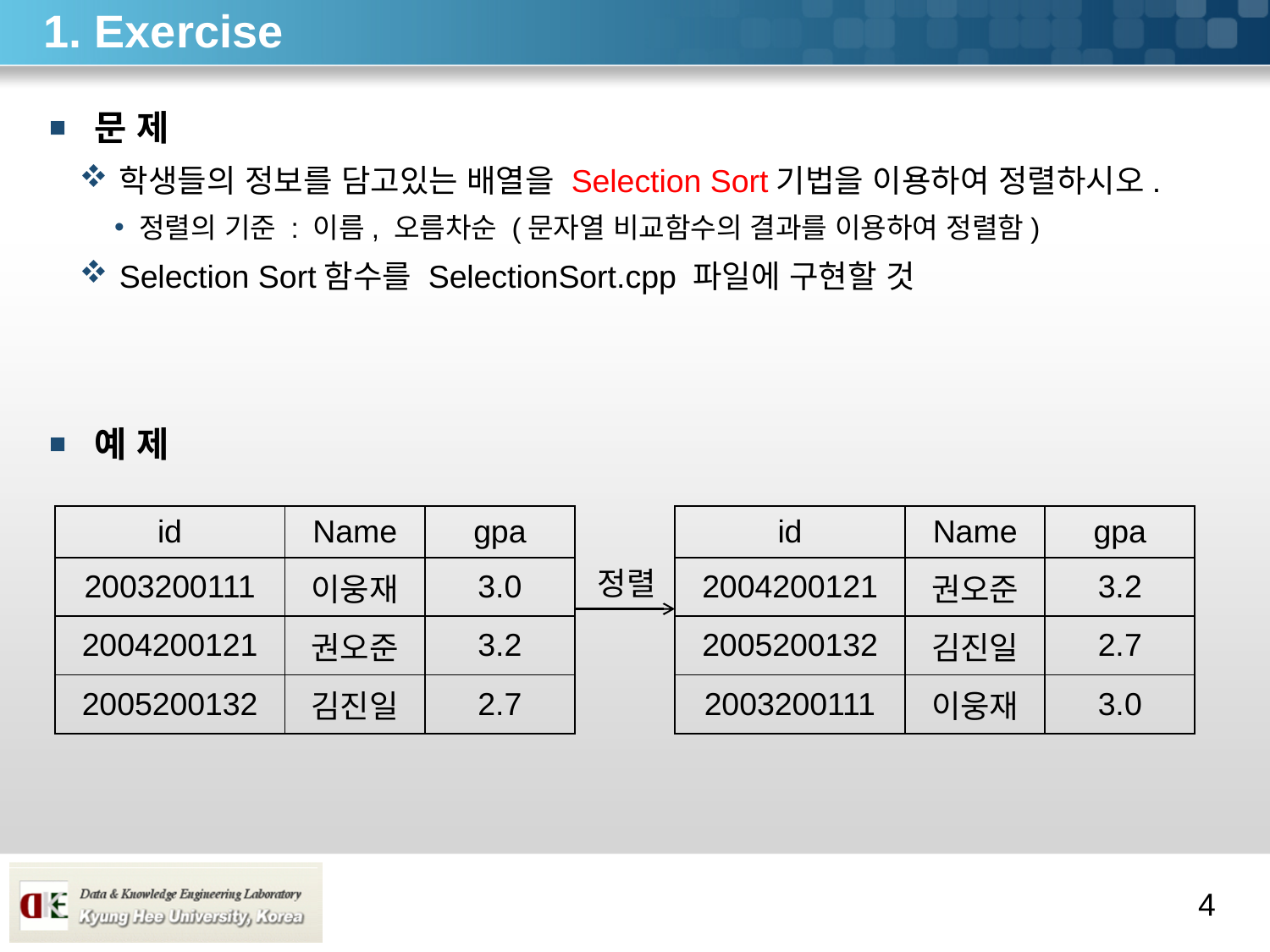

# 1. Exercise
문 제
학생들의 정보를 담고있는 배열을 Selection Sort기법을 이용하여 정렬하시오.
정렬의 기준 : 이름, 오름차순 (문자열 비교함수의 결과를 이용하여 정렬함)
Selection Sort함수를 SelectionSort.cpp 파일에 구현할 것

예 제

| id | Name | gpa |
| --- | --- | --- |
| 2003200111 | 이웅재 | 3.0 |
| 2004200121 | 권오준 | 3.2 |
| 2005200132 | 김진일 | 2.7 |
| id | Name | gpa |
| --- | --- | --- |
| 2004200121 | 권오준 | 3.2 |
| 2005200132 | 김진일 | 2.7 |
| 2003200111 | 이웅재 | 3.0 |
정렬